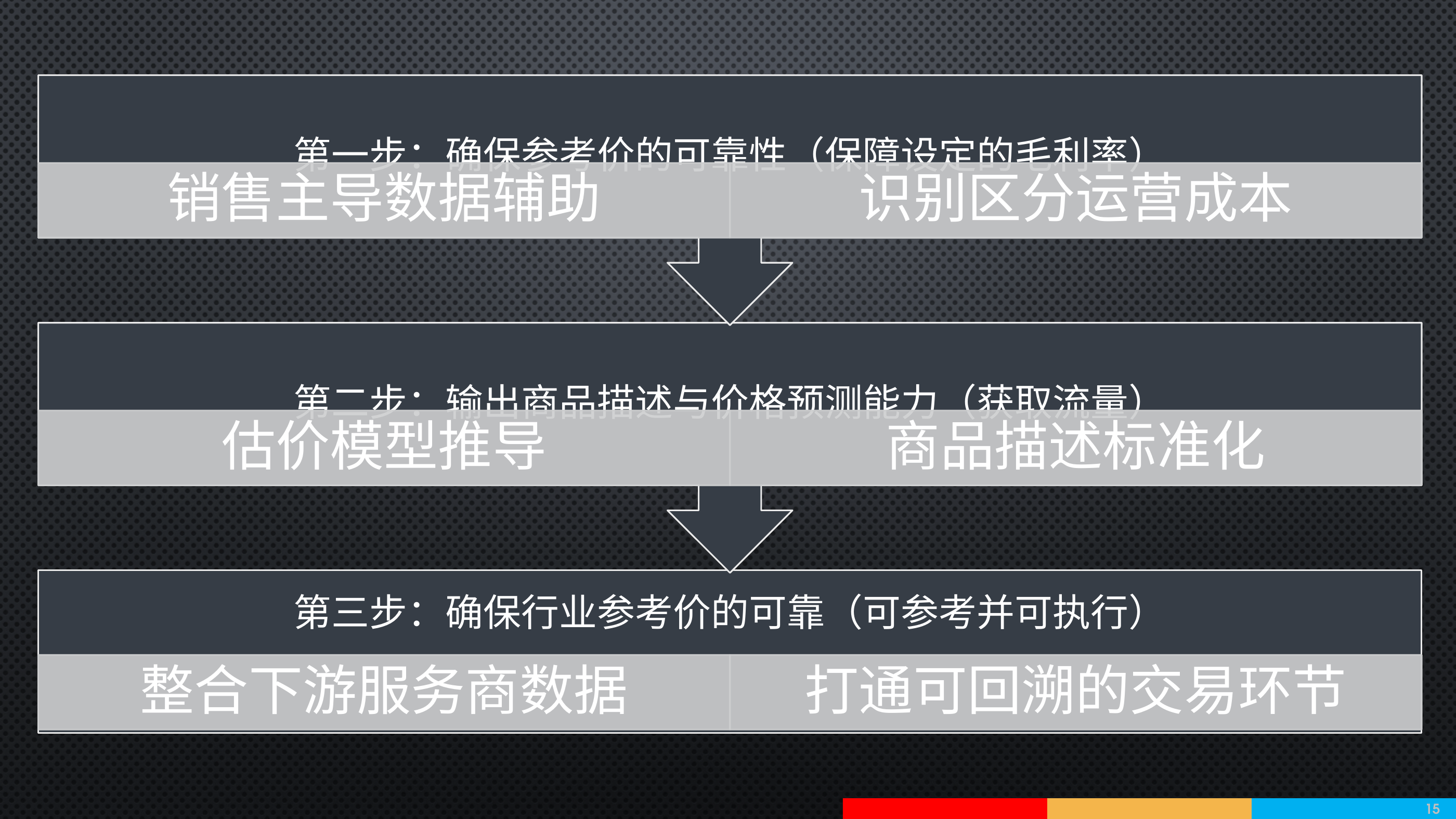

第三步：确保行业参考价的可靠（可参考并可执行）
整合下游服务商数据
打通可回溯的交易环节
第二步：输出商品描述与价格预测能力（获取流量）
估价模型推导
商品描述标准化
第一步：确保参考价的可靠性（保障设定的毛利率）
销售主导数据辅助
识别区分运营成本